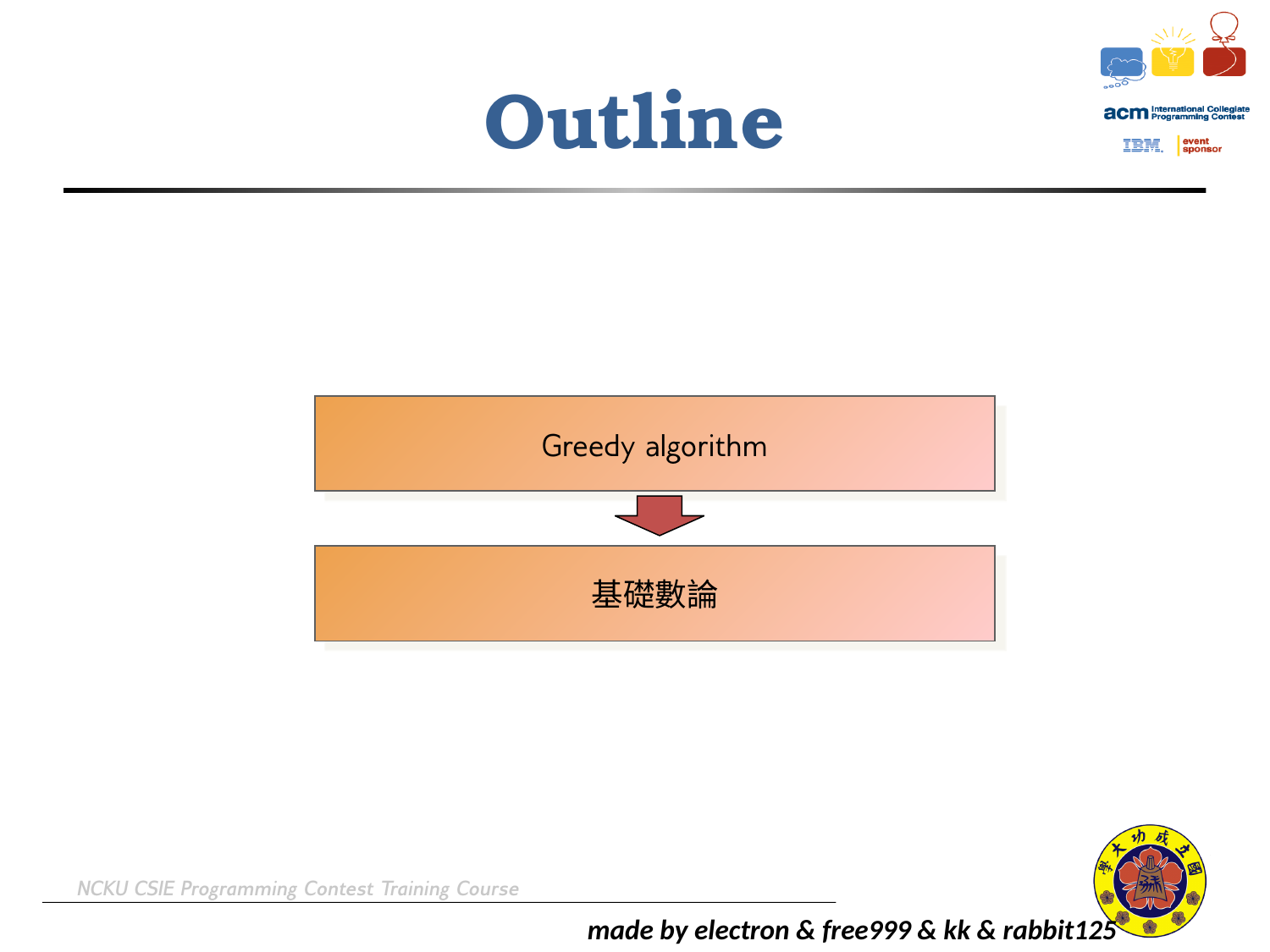

# Outline
Greedy algorithm

基礎數論
NCKU CSIE Programming Contest Training Course